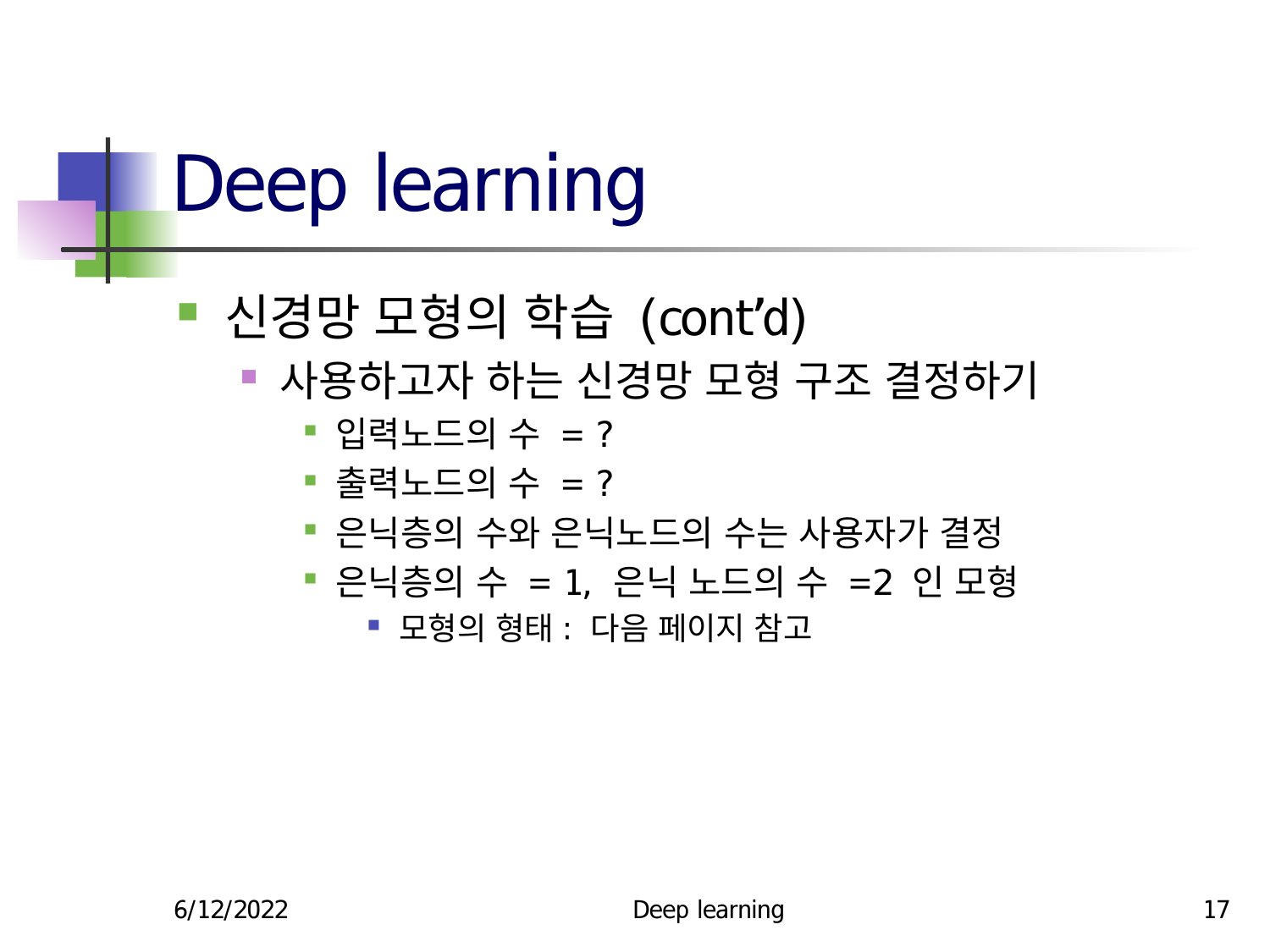

# Deep learning
신경망 모형의 학습 (cont’d)
사용하고자 하는 신경망 모형 구조 결정하기
입력노드의 수 = ?
출력노드의 수 = ?
은닉층의 수와 은닉노드의 수는 사용자가 결정
은닉층의 수 = 1, 은닉 노드의 수 =2 인 모형
모형의 형태: 다음 페이지 참고
6/12/2022
Deep learning
17